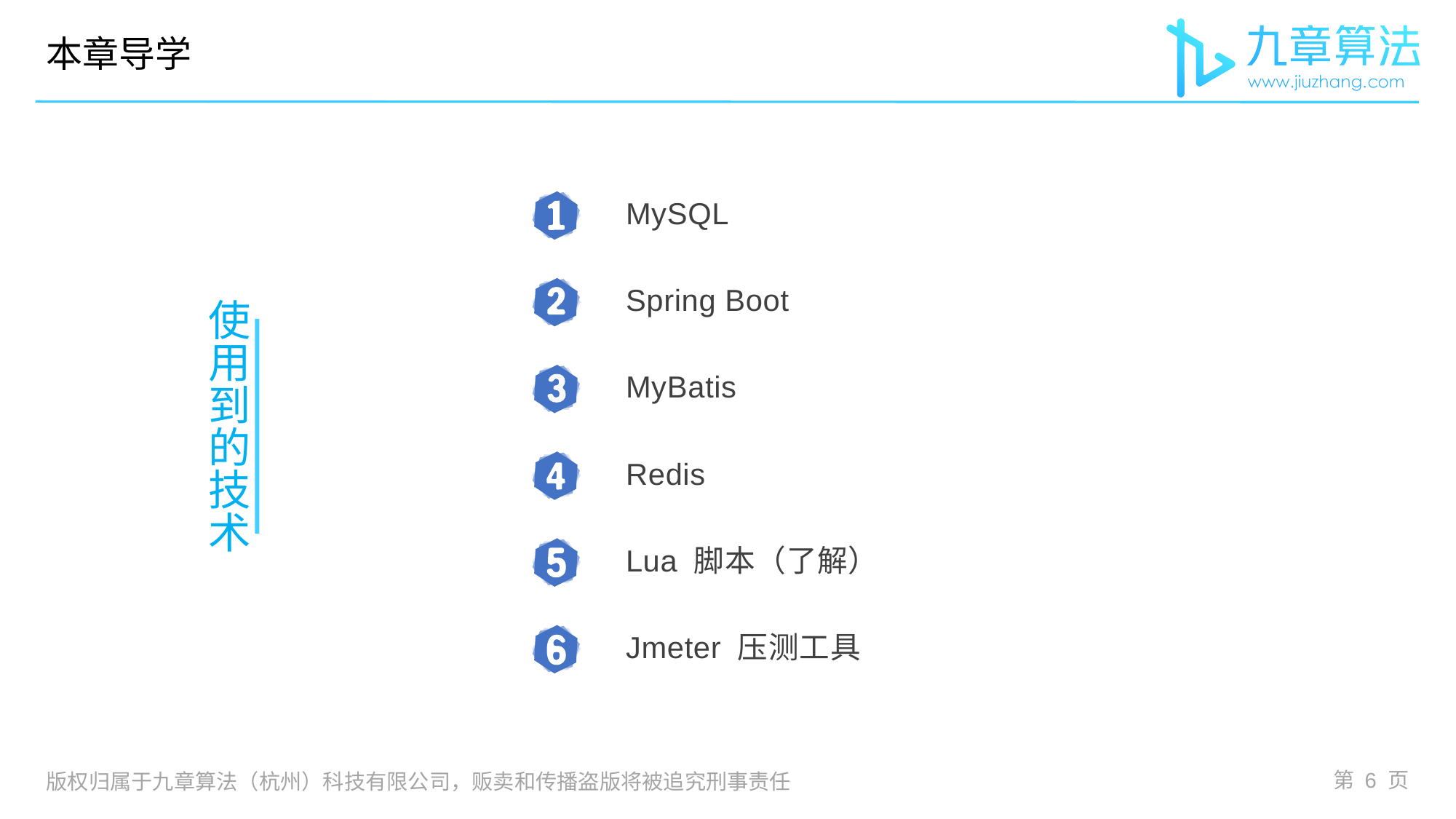

本章导学
# 使用到的技术
 MySQL
 Spring Boot
 MyBatis
 Redis
 Lua 脚本（了解）
 Jmeter 压测工具